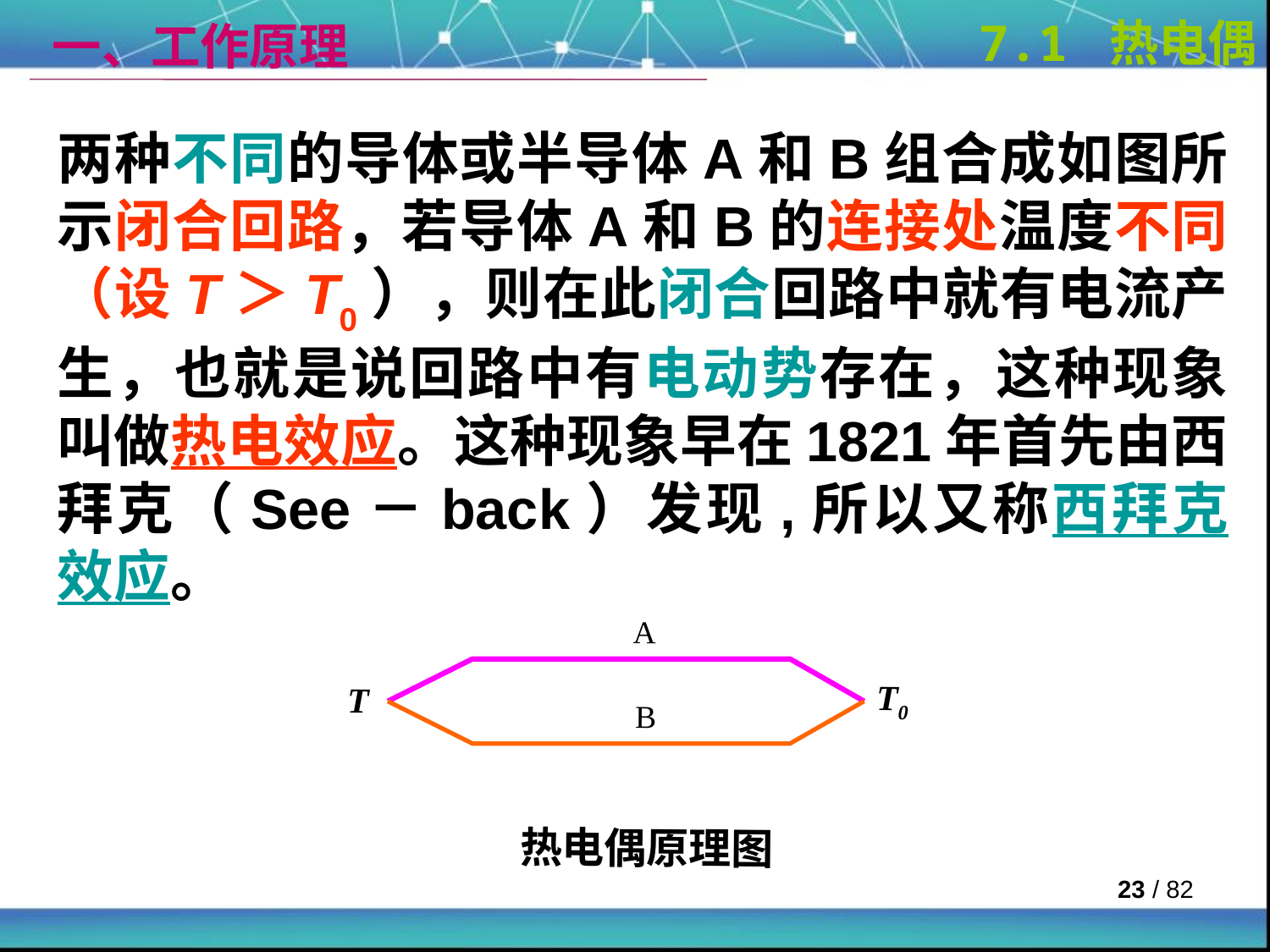

一、工作原理
7.1 热电偶

两种不同的导体或半导体A和B组合成如图所示闭合回路，若导体A和B的连接处温度不同（设T＞T0），则在此闭合回路中就有电流产生，也就是说回路中有电动势存在，这种现象叫做热电效应。这种现象早在1821年首先由西拜克（See－back）发现,所以又称西拜克效应。
A

T0
T
B
热电偶原理图
23 / 82